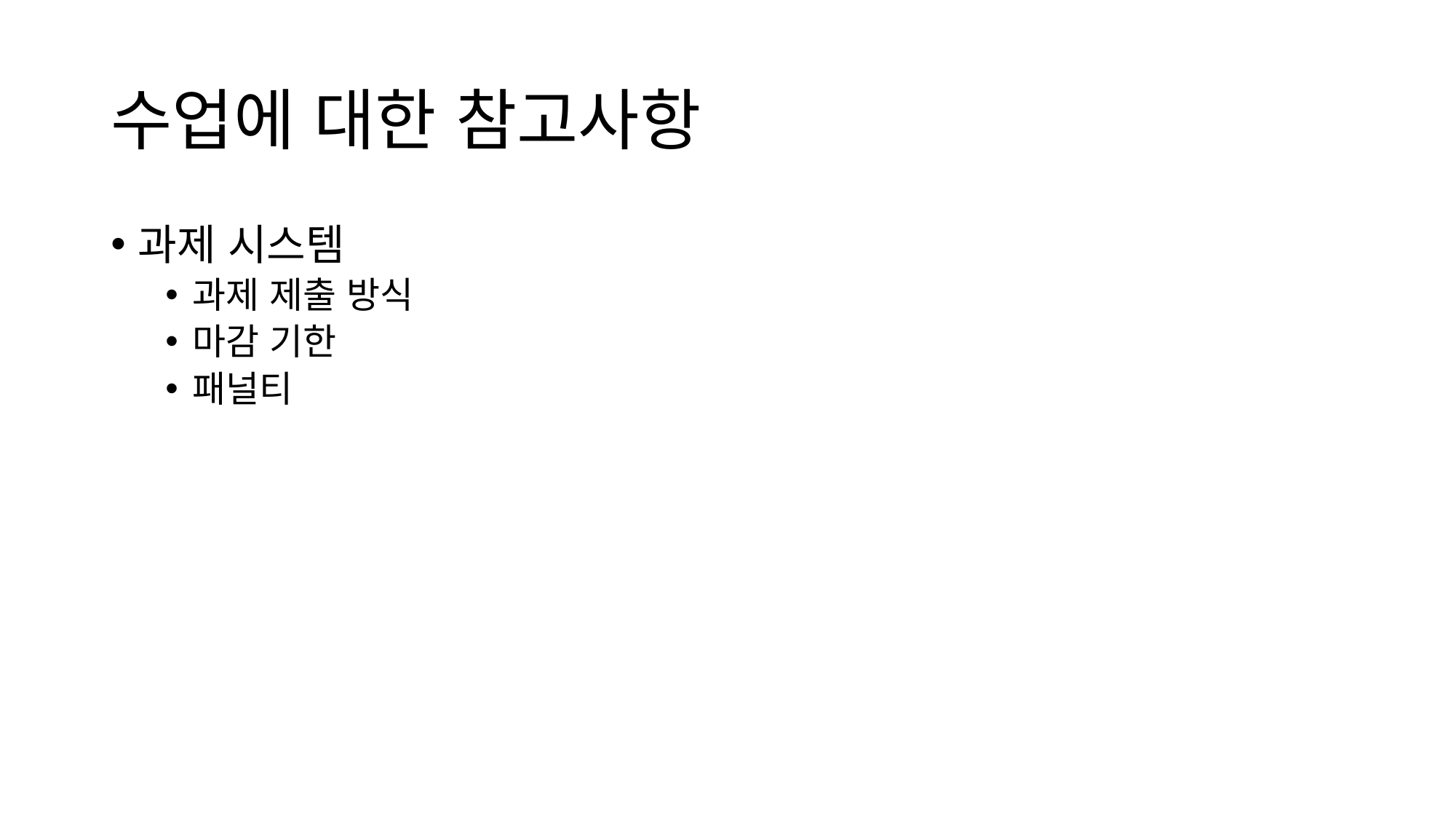

# 수업에 대한 참고사항
과제 시스템
과제 제출 방식
마감 기한
패널티